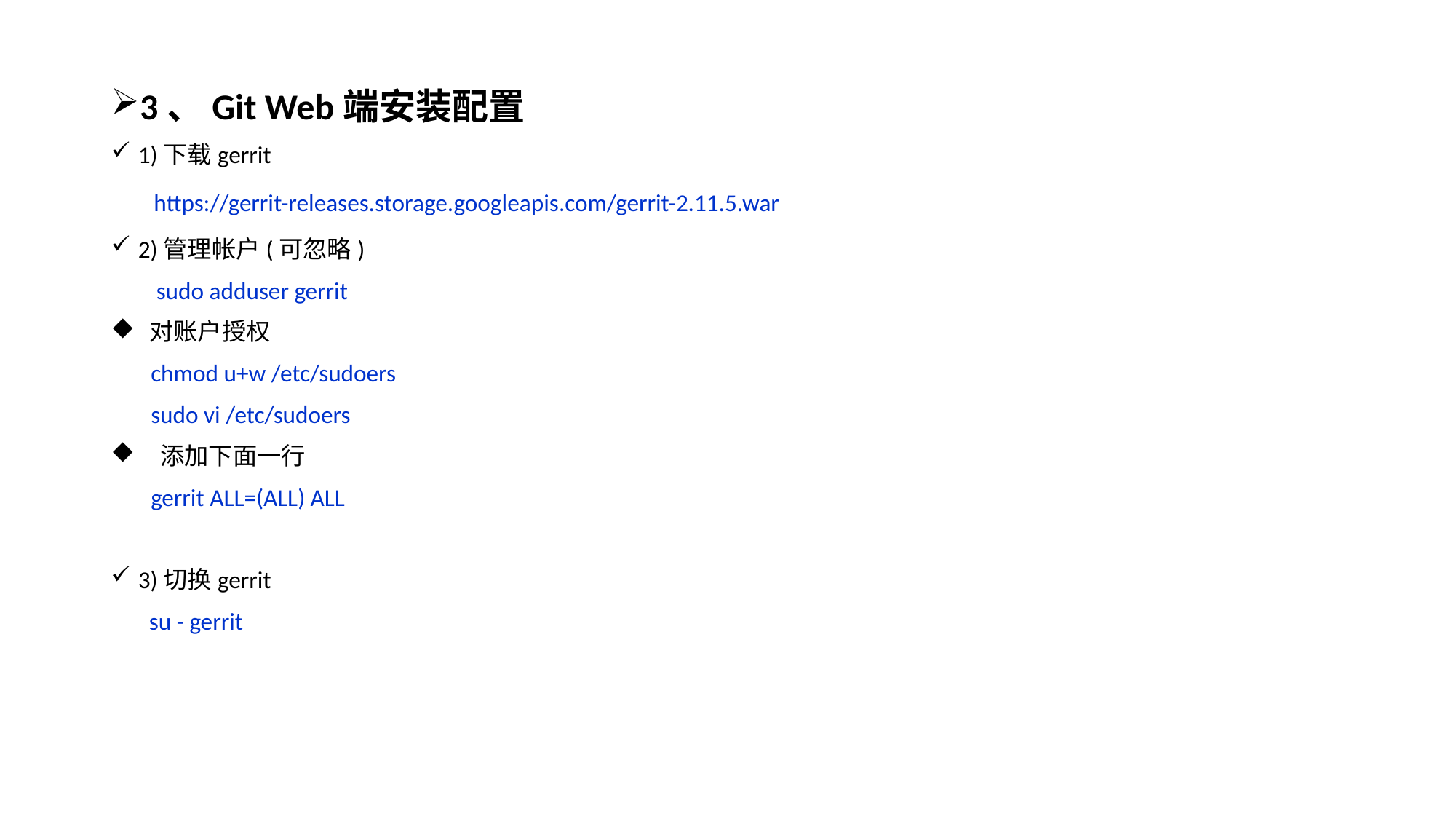

3、Git Web端安装配置
1)下载gerrit
https://gerrit-releases.storage.googleapis.com/gerrit-2.11.5.war
2)管理帐户(可忽略)
  sudo adduser gerrit
 对账户授权
 chmod u+w /etc/sudoers
 sudo vi /etc/sudoers
   添加下面一行
 gerrit ALL=(ALL) ALL

3)切换gerrit
       su - gerrit